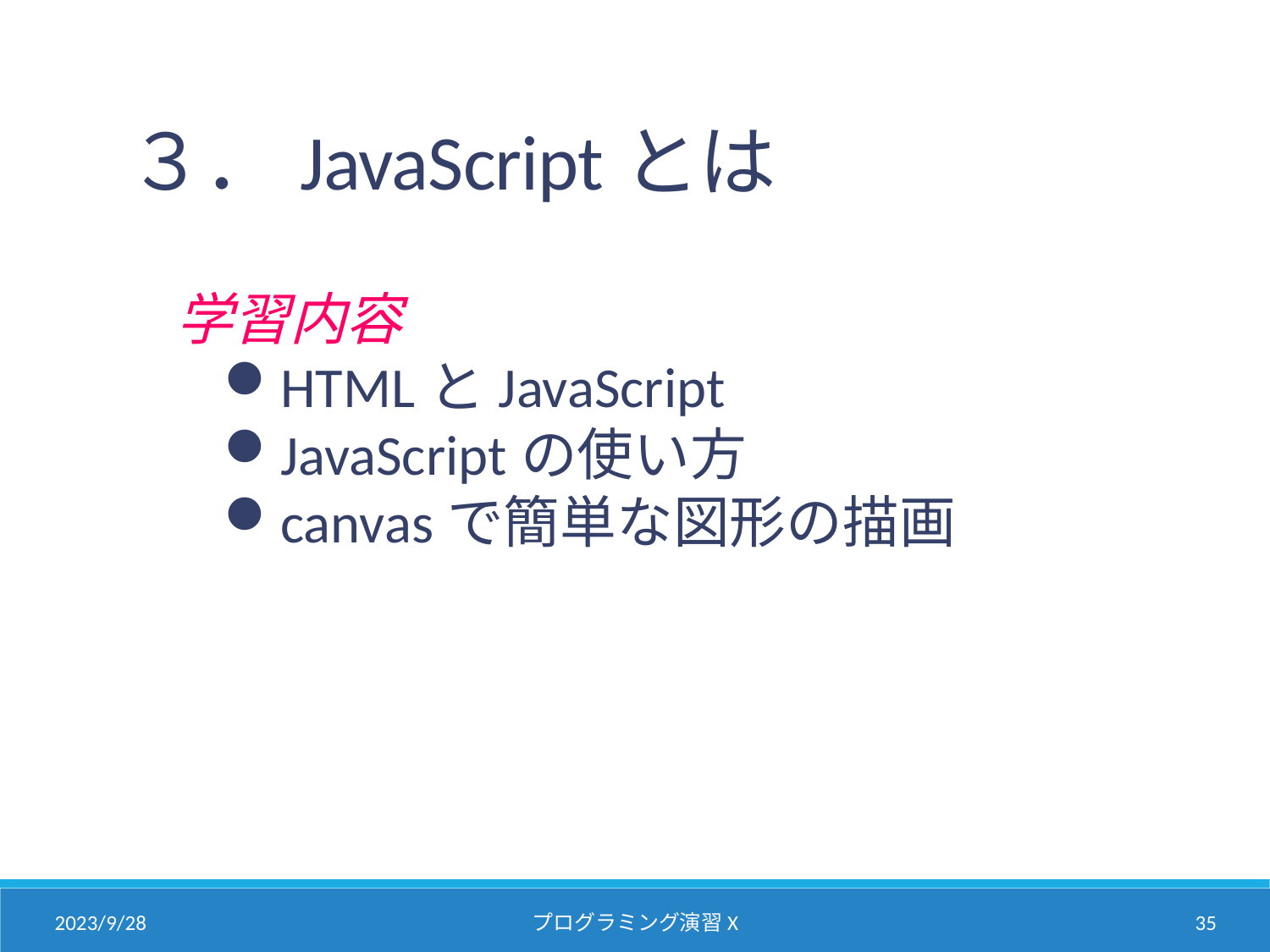

# ３．JavaScriptとは
学習内容
HTMLとJavaScript
JavaScriptの使い方
canvasで簡単な図形の描画

2023/9/28
プログラミング演習X
35